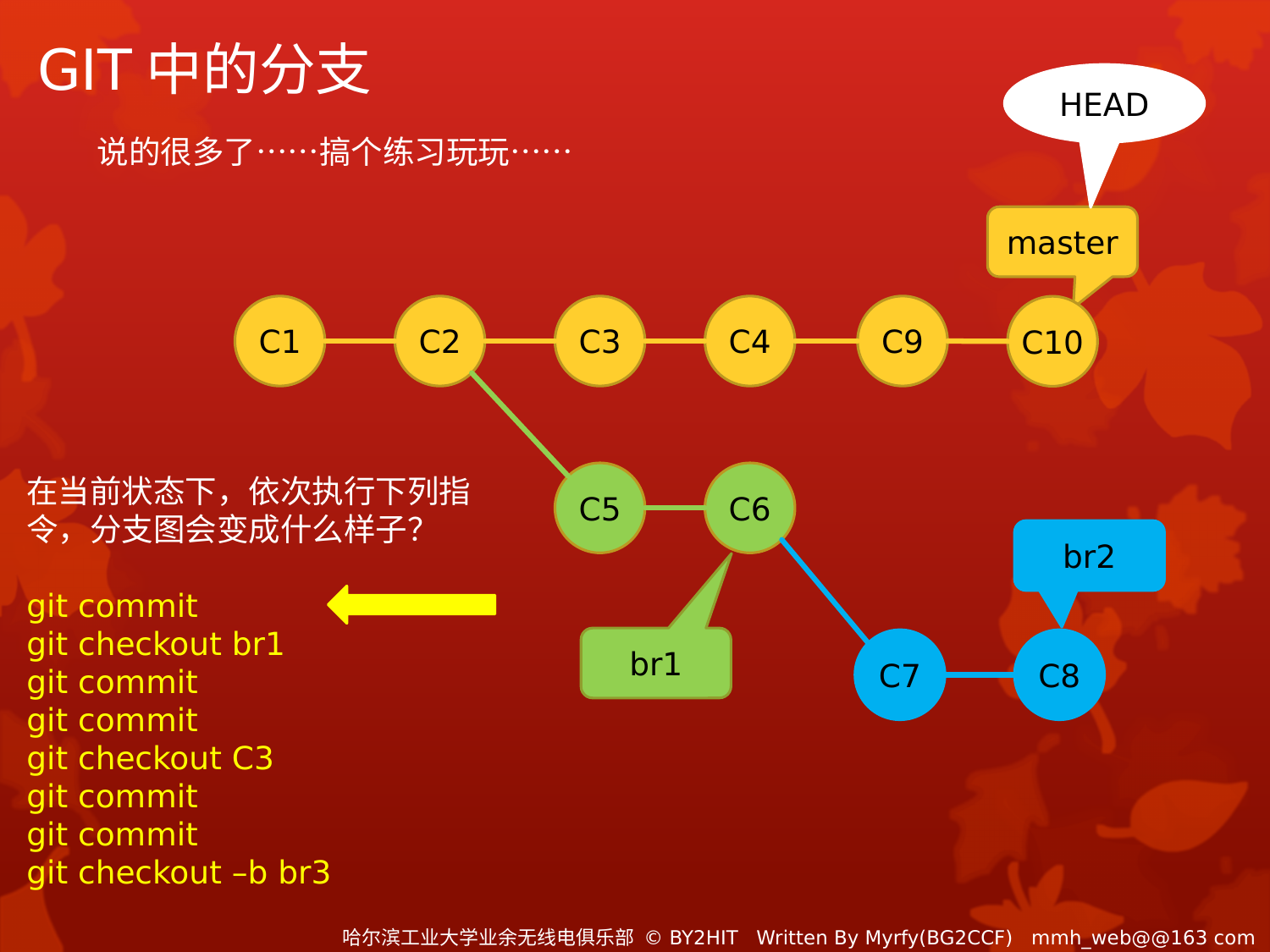

# GIT中的分支
HEAD
说的很多了……搞个练习玩玩……
master
C1
C2
C3
C4
C9
C10
C5
C6
在当前状态下，依次执行下列指令，分支图会变成什么样子？

git commit
git checkout br1
git commit
git commit
git checkout C3
git commit
git commit
git checkout –b br3
br2

br1
C7
C8